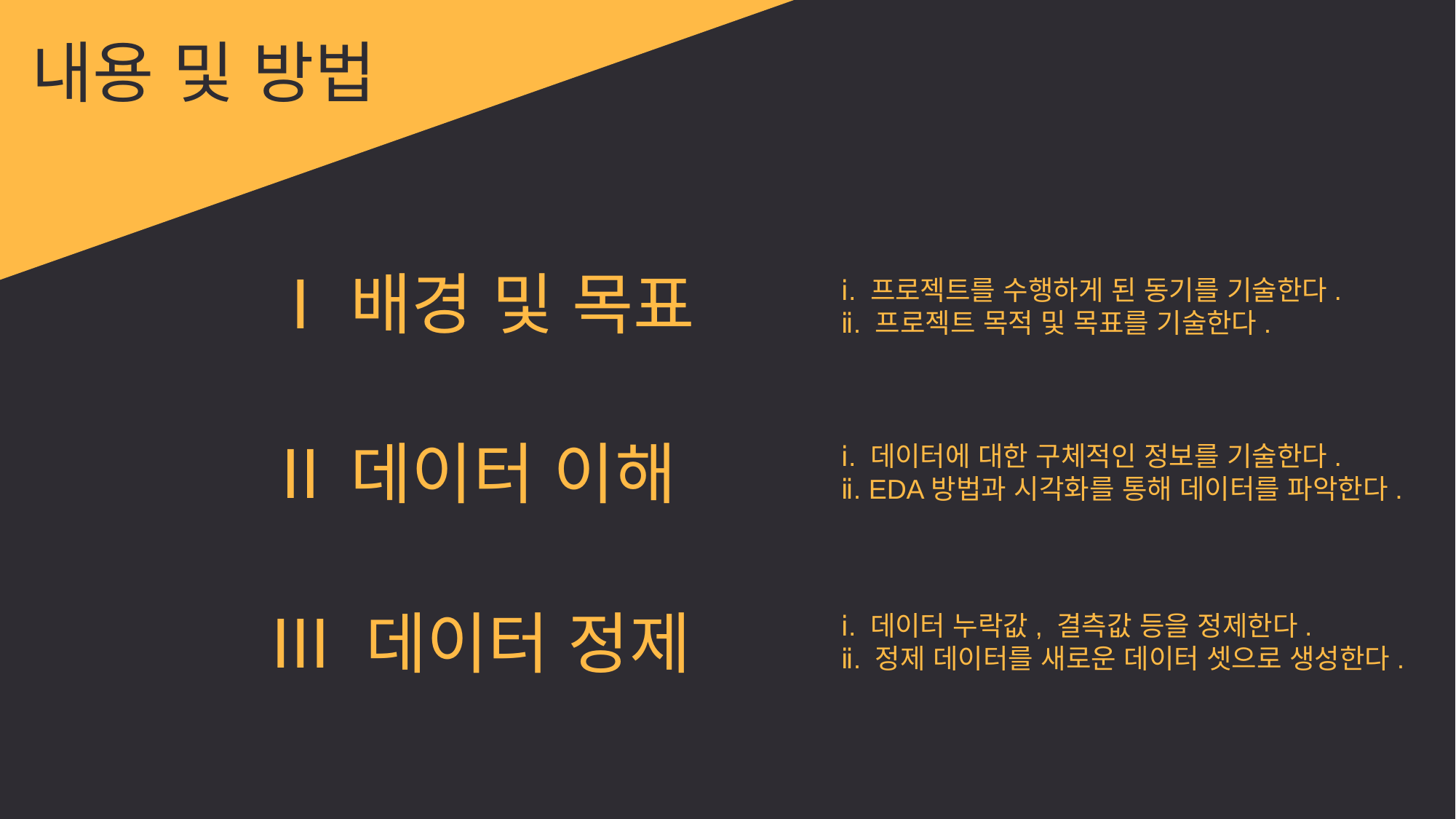

내용 및 방법

Ⅰ배경 및 목표
ⅰ. 프로젝트를 수행하게 된 동기를 기술한다.
ⅱ. 프로젝트 목적 및 목표를 기술한다.
Ⅱ데이터 이해
ⅰ. 데이터에 대한 구체적인 정보를 기술한다.
ⅱ. EDA방법과 시각화를 통해 데이터를 파악한다.
Ⅲ 데이터 정제
ⅰ. 데이터 누락값, 결측값 등을 정제한다.
ⅱ. 정제 데이터를 새로운 데이터 셋으로 생성한다.